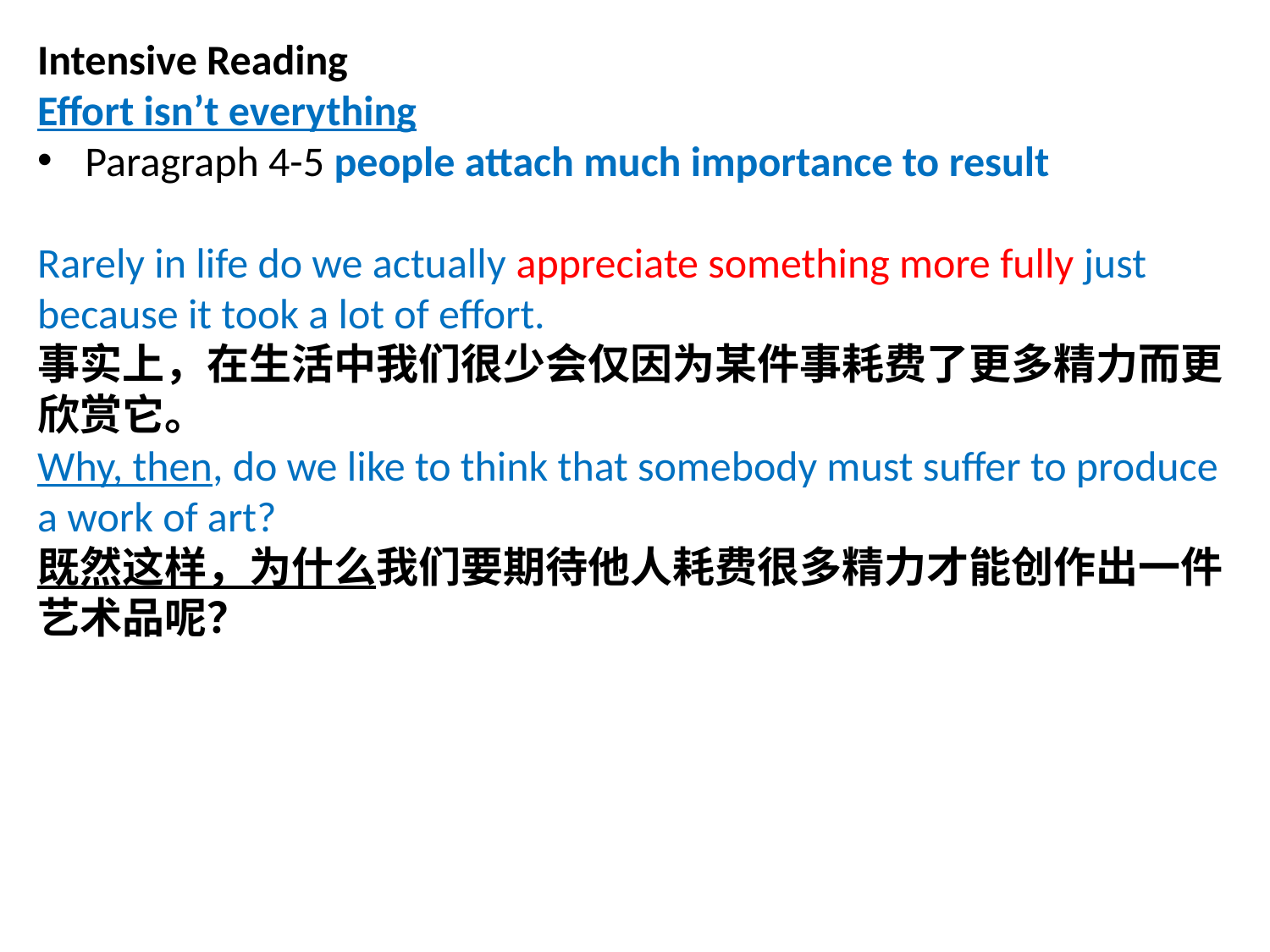

Intensive Reading
Effort isn’t everything
Paragraph 4-5 people attach much importance to result

Rarely in life do we actually appreciate something more fully just because it took a lot of effort.
事实上，在生活中我们很少会仅因为某件事耗费了更多精力而更欣赏它。
Why, then, do we like to think that somebody must suffer to produce a work of art?
既然这样，为什么我们要期待他人耗费很多精力才能创作出一件艺术品呢？